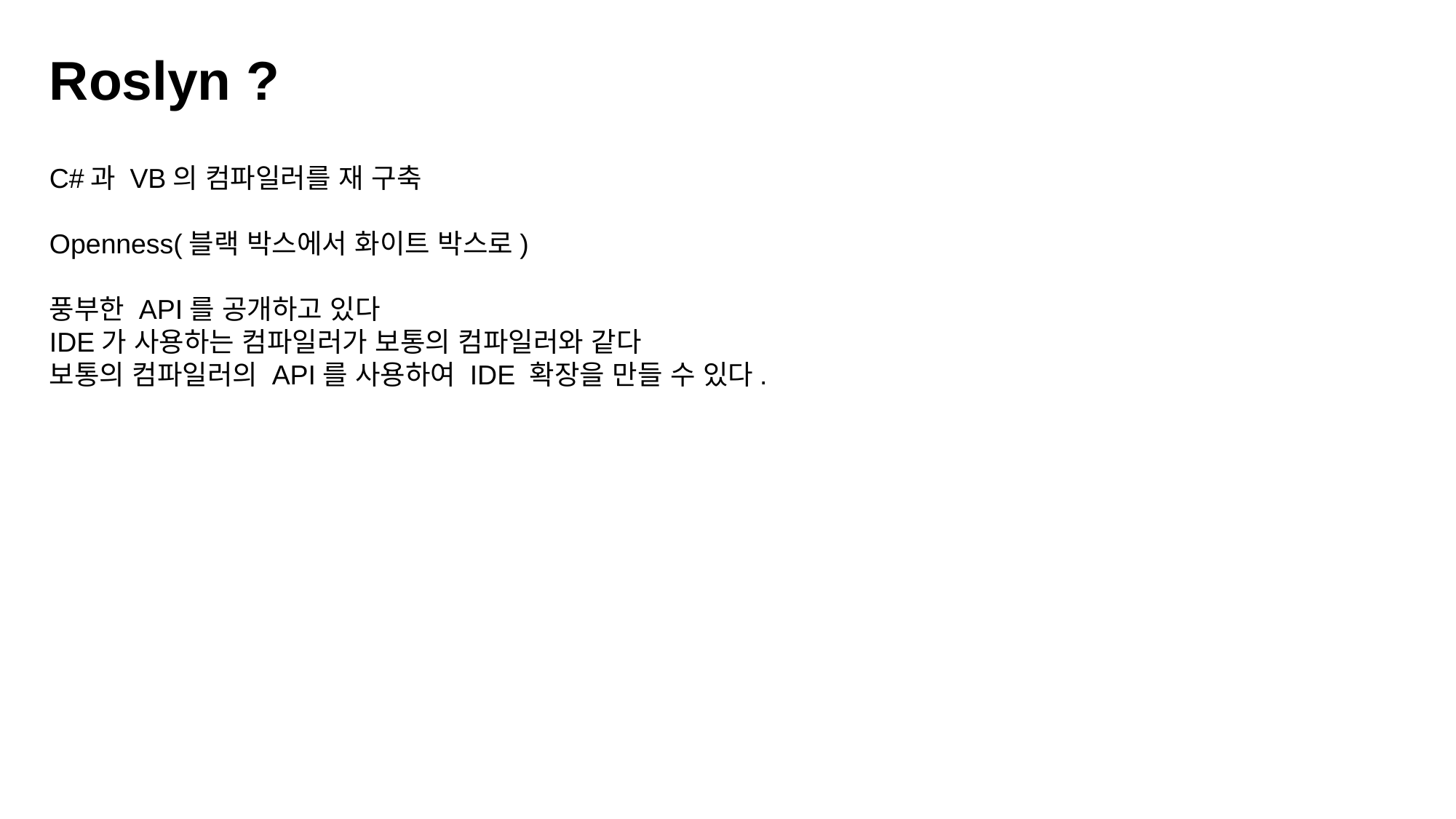

Roslyn ?
C#과 VB의 컴파일러를 재 구축
Openness(블랙 박스에서 화이트 박스로)
풍부한 API를 공개하고 있다
IDE가 사용하는 컴파일러가 보통의 컴파일러와 같다
보통의 컴파일러의 API를 사용하여 IDE 확장을 만들 수 있다.